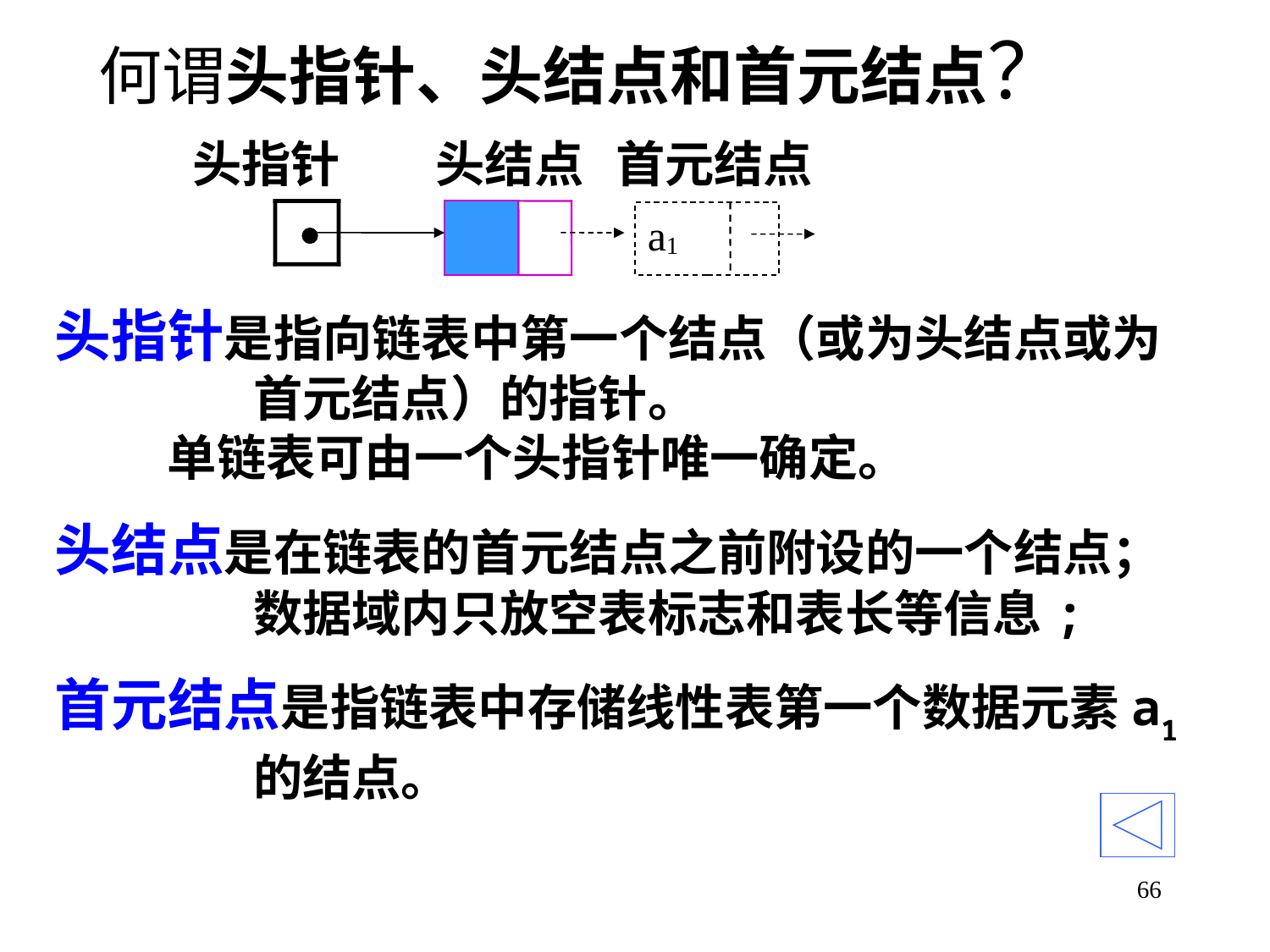

# 何谓头指针、头结点和首元结点？
头指针
头结点

首元结点
a1

头指针是指向链表中第一个结点（或为头结点或为首元结点）的指针。
         单链表可由一个头指针唯一确定。
头结点是在链表的首元结点之前附设的一个结点；数据域内只放空表标志和表长等信息;
首元结点是指链表中存储线性表第一个数据元素a1的结点。

66